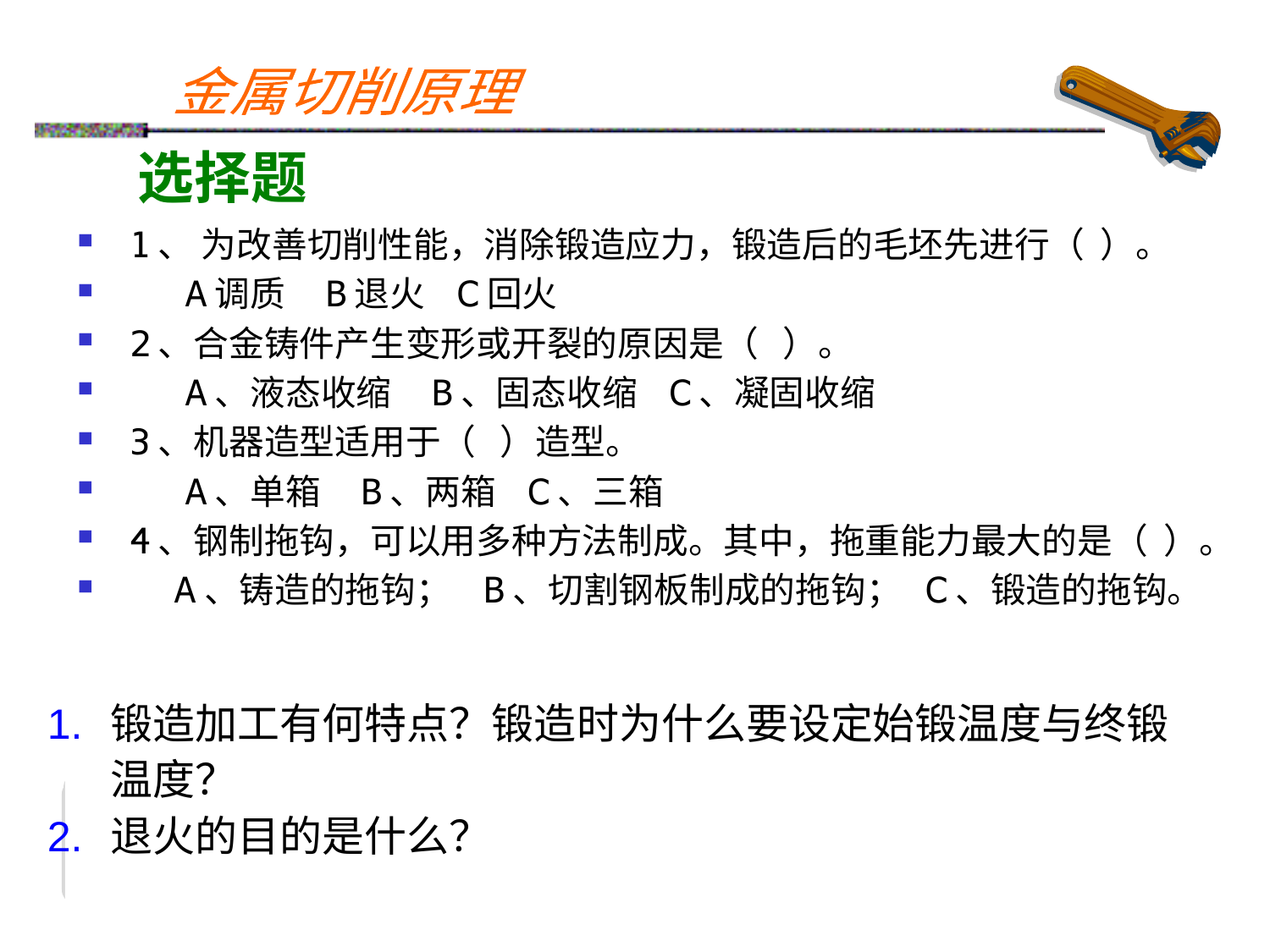

选择题
1、 为改善切削性能，消除锻造应力，锻造后的毛坯先进行（  ）。
     A调质    B退火   C回火
2、合金铸件产生变形或开裂的原因是（   ）。
     A、液态收缩    B、固态收缩   C、凝固收缩
3、机器造型适用于（   ）造型。
     A、单箱    B、两箱   C、三箱
4、钢制拖钩，可以用多种方法制成。其中，拖重能力最大的是（  ）。
    A、铸造的拖钩；   B、切割钢板制成的拖钩；  C、锻造的拖钩。
锻造加工有何特点？锻造时为什么要设定始锻温度与终锻温度？
退火的目的是什么？